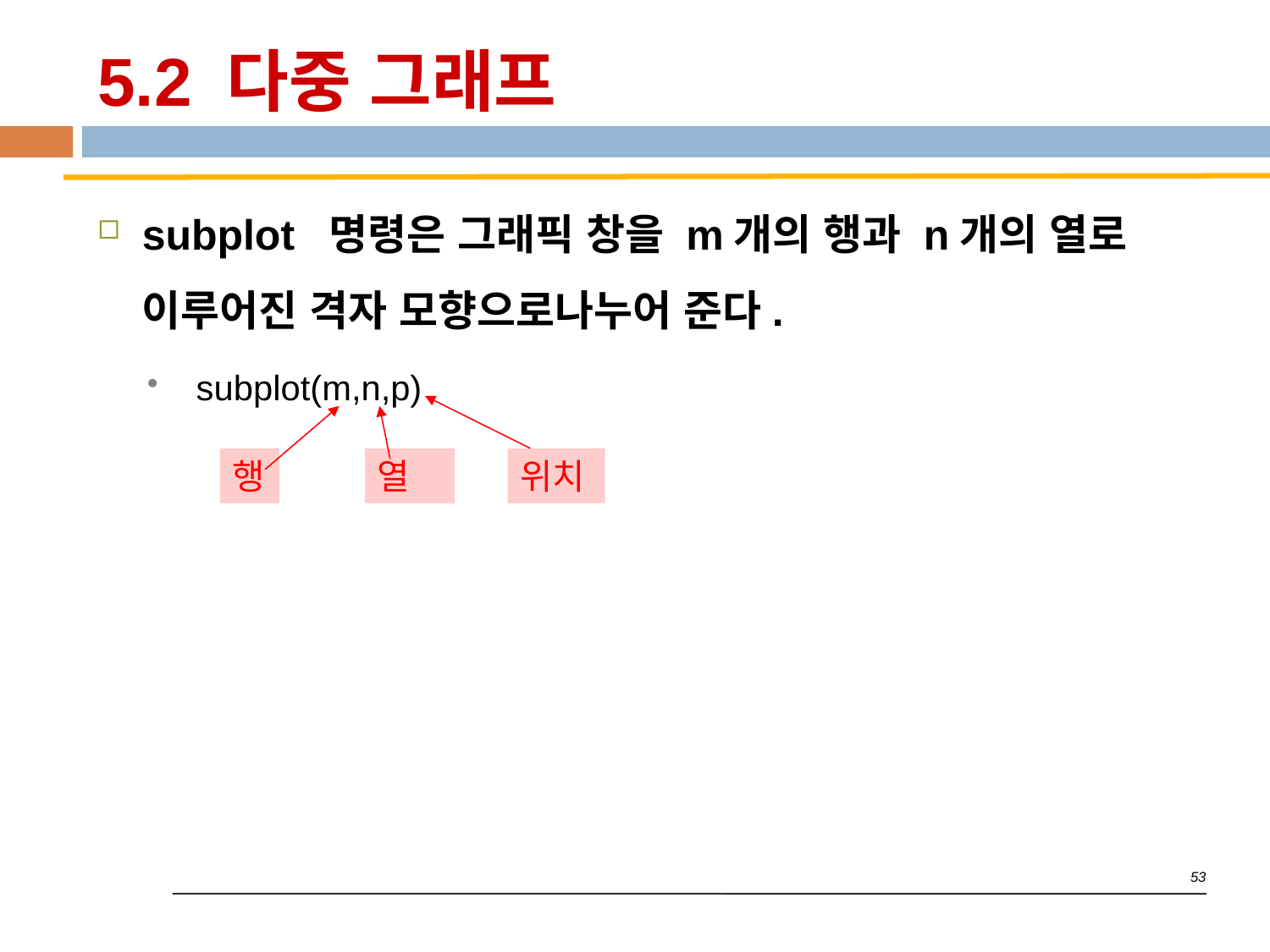

# 5.2 다중 그래프
subplot  명령은 그래픽 창을 m개의 행과 n개의 열로  이루어진 격자 모향으로나누어 준다.
subplot(m,n,p)

행
열
위치
53